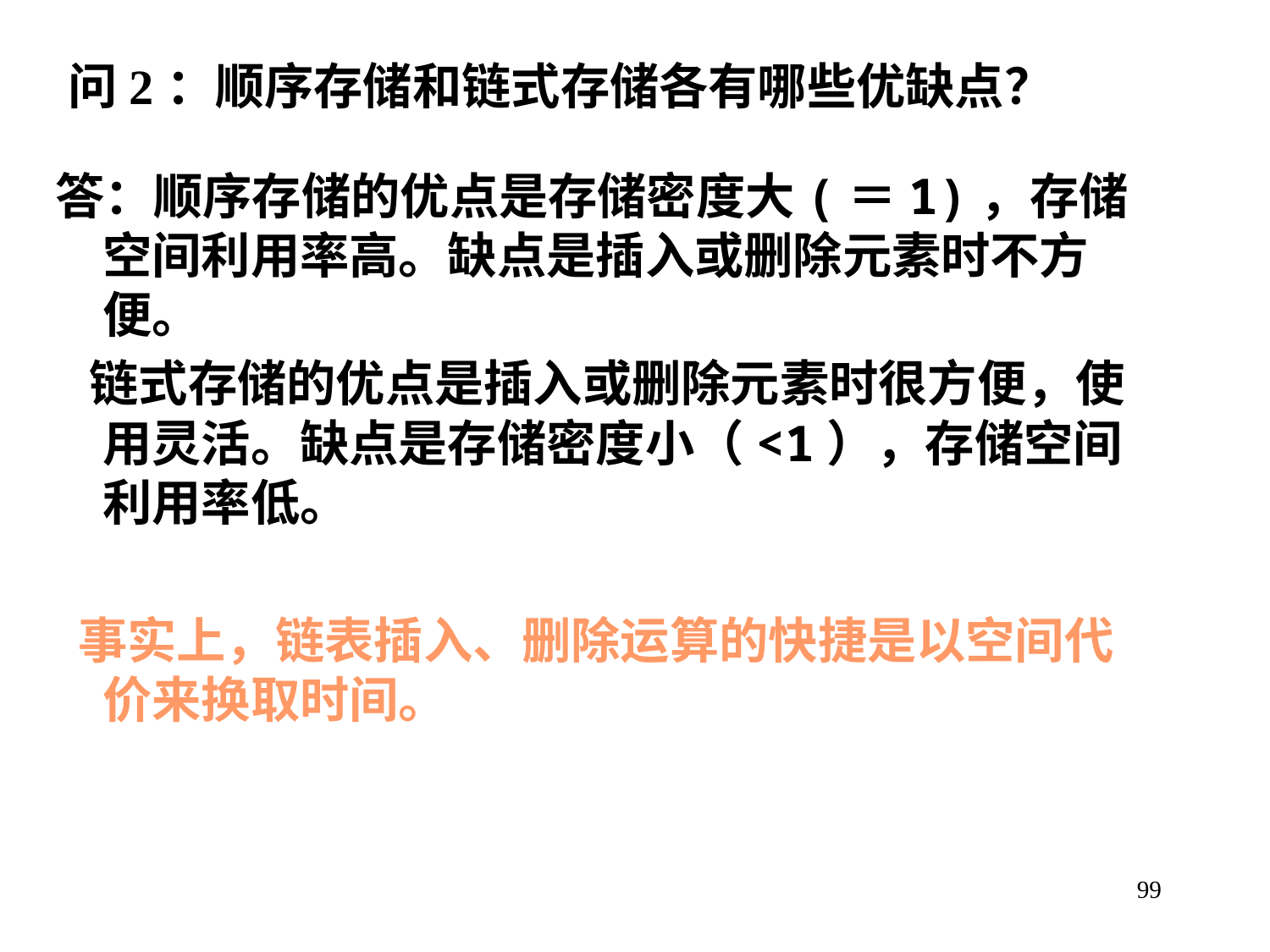

# 问2：顺序存储和链式存储各有哪些优缺点？
答：顺序存储的优点是存储密度大(＝1)，存储空间利用率高。缺点是插入或删除元素时不方便。
  链式存储的优点是插入或删除元素时很方便，使用灵活。缺点是存储密度小（<1），存储空间利用率低。

 事实上，链表插入、删除运算的快捷是以空间代价来换取时间。

99